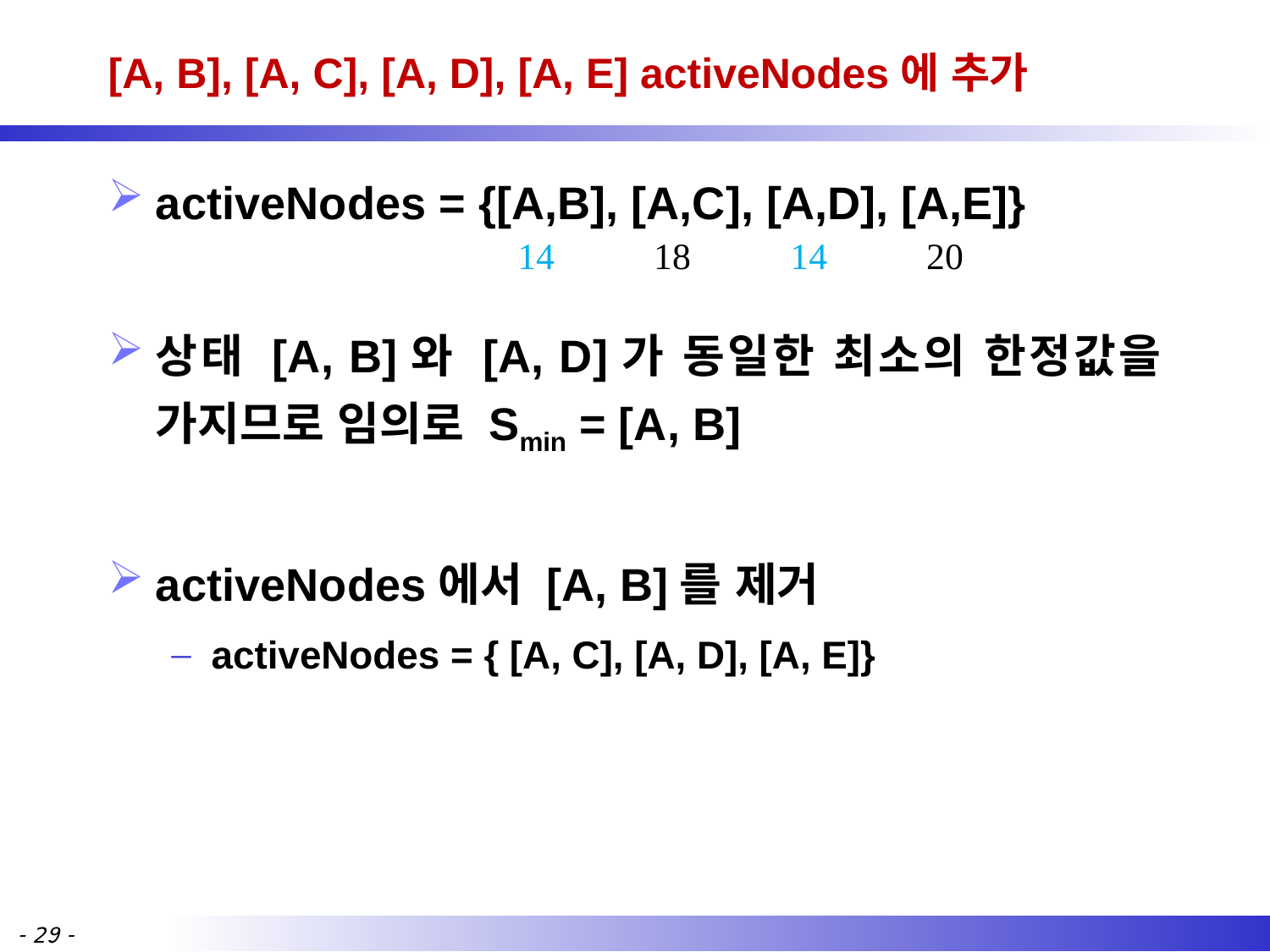

# [A, B], [A, C], [A, D], [A, E] activeNodes에 추가
activeNodes = {[A,B], [A,C], [A,D], [A,E]}

상태 [A, B]와 [A, D]가 동일한 최소의 한정값을 가지므로 임의로 Smin = [A, B]

activeNodes에서 [A, B]를 제거
activeNodes = { [A, C], [A, D], [A, E]}

14	 18	  14	   20
- 29 -